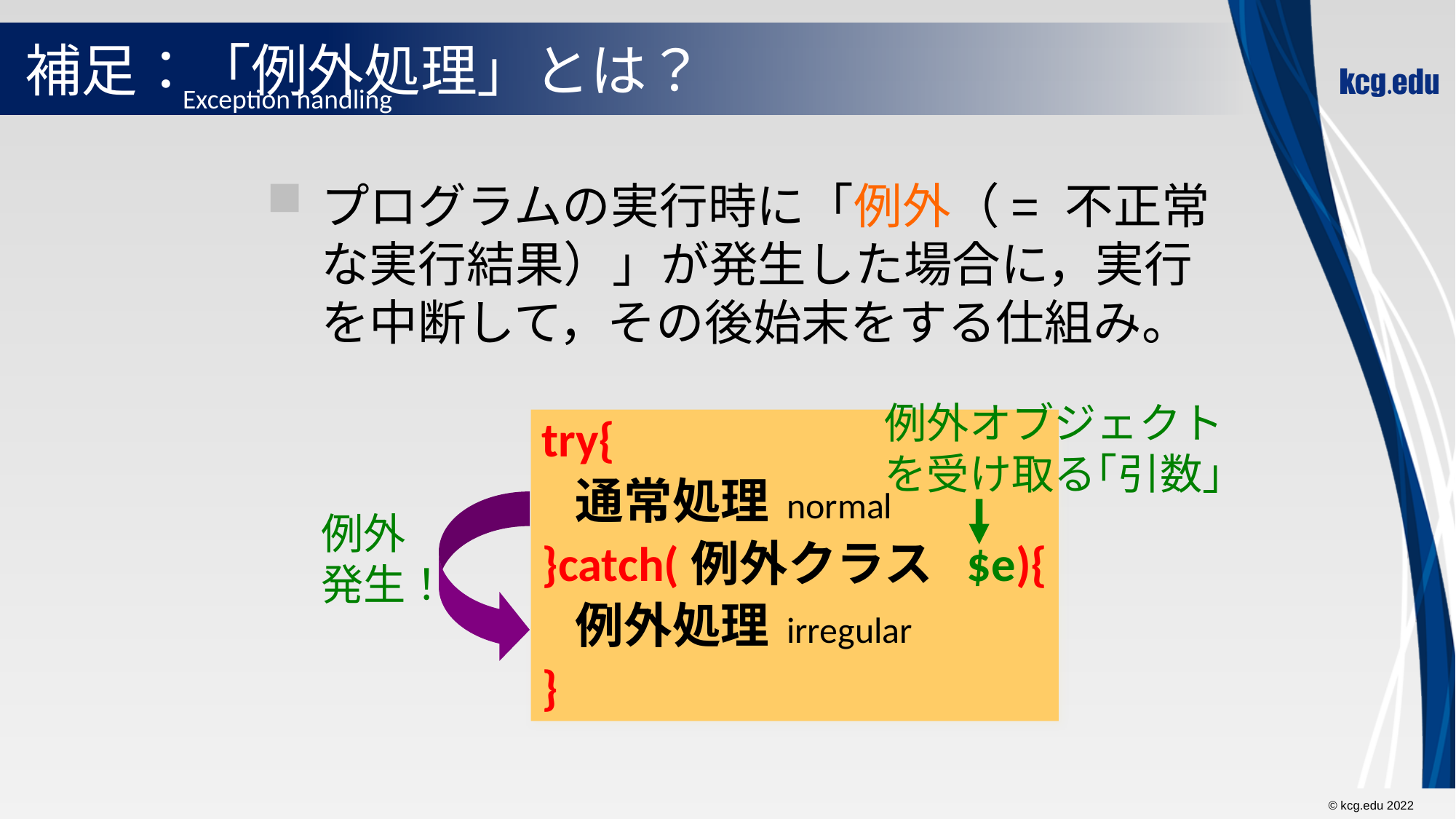

# 補足：「例外処理」とは？
Exception handling
プログラムの実行時に「例外（= 不正常な実行結果）」が発生した場合に，実行を中断して，その後始末をする仕組み。
例外オブジェクトを受け取る｢引数｣
try{
  通常処理 normal
}catch(例外クラス  $e){
  例外処理 irregular
}

例外
発生！